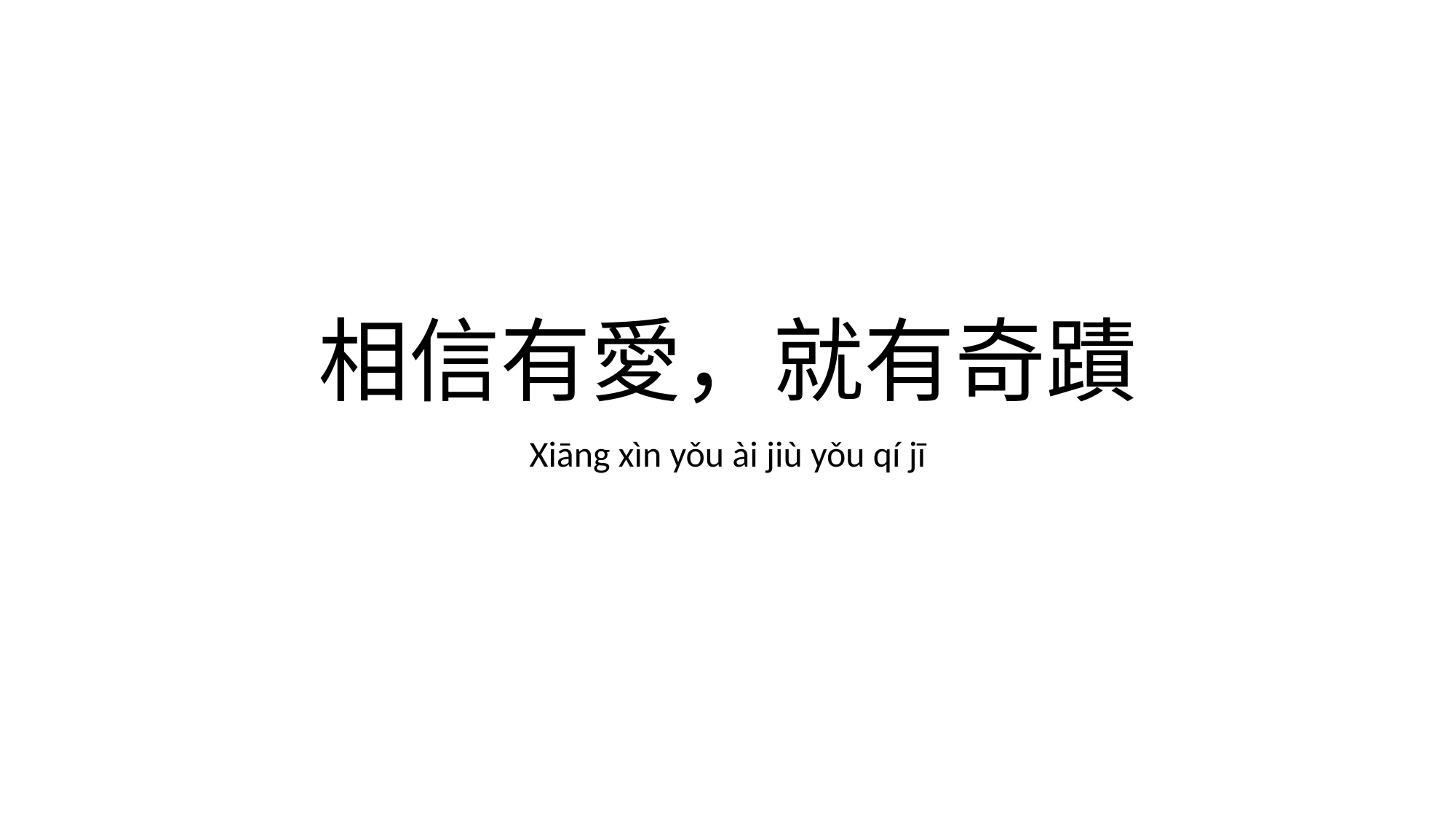

# 相信有愛，就有奇蹟
Xiāng xìn yǒu ài jiù yǒu qí jī